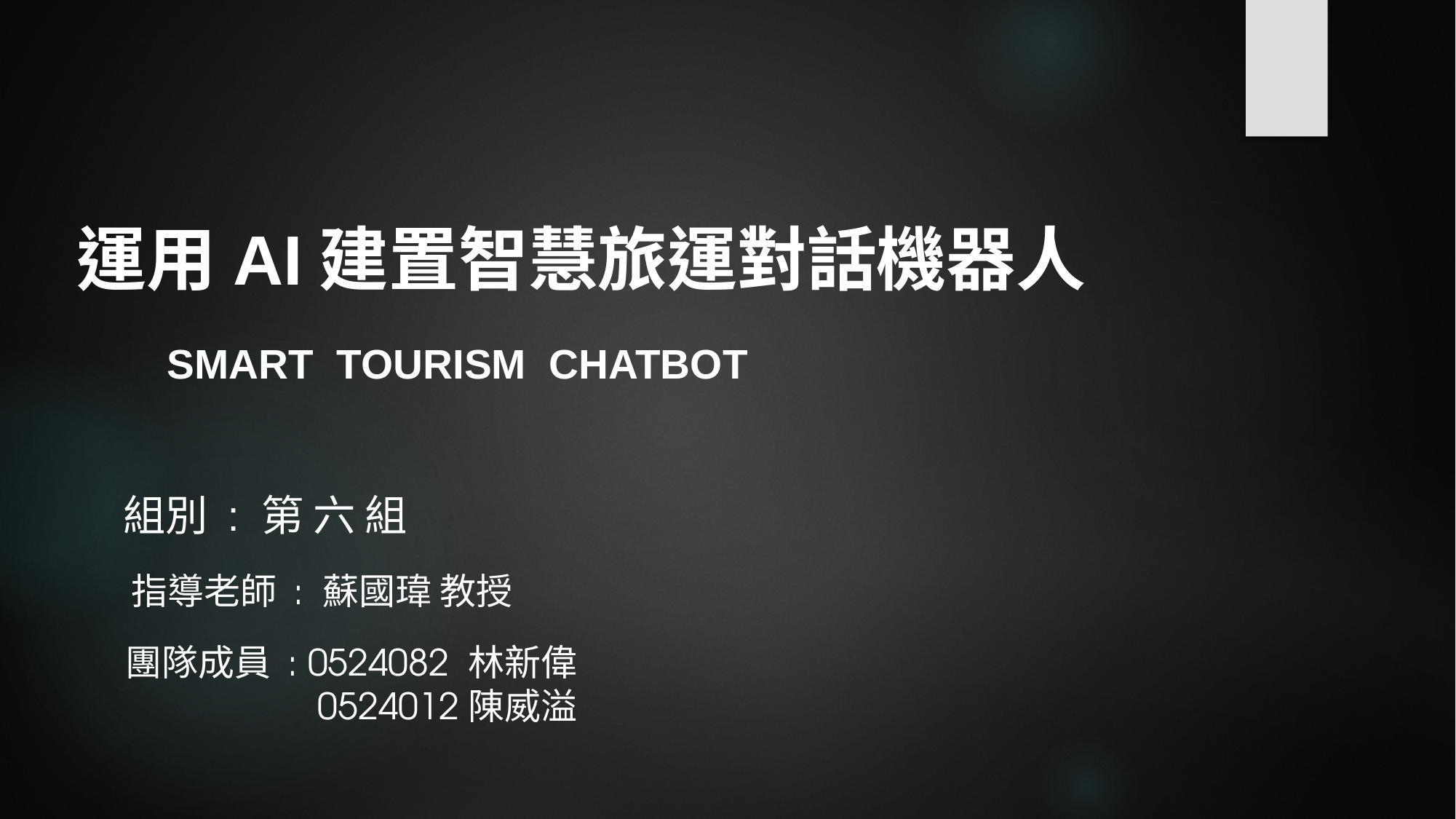

# 運用AI建置智慧旅運對話機器人
Smart  Tourism  Chatbot
組別 : 第 六 組
指導老師 : 蘇國瑋 教授
團隊成員 : 0524082 林新偉
   0524012陳威溢